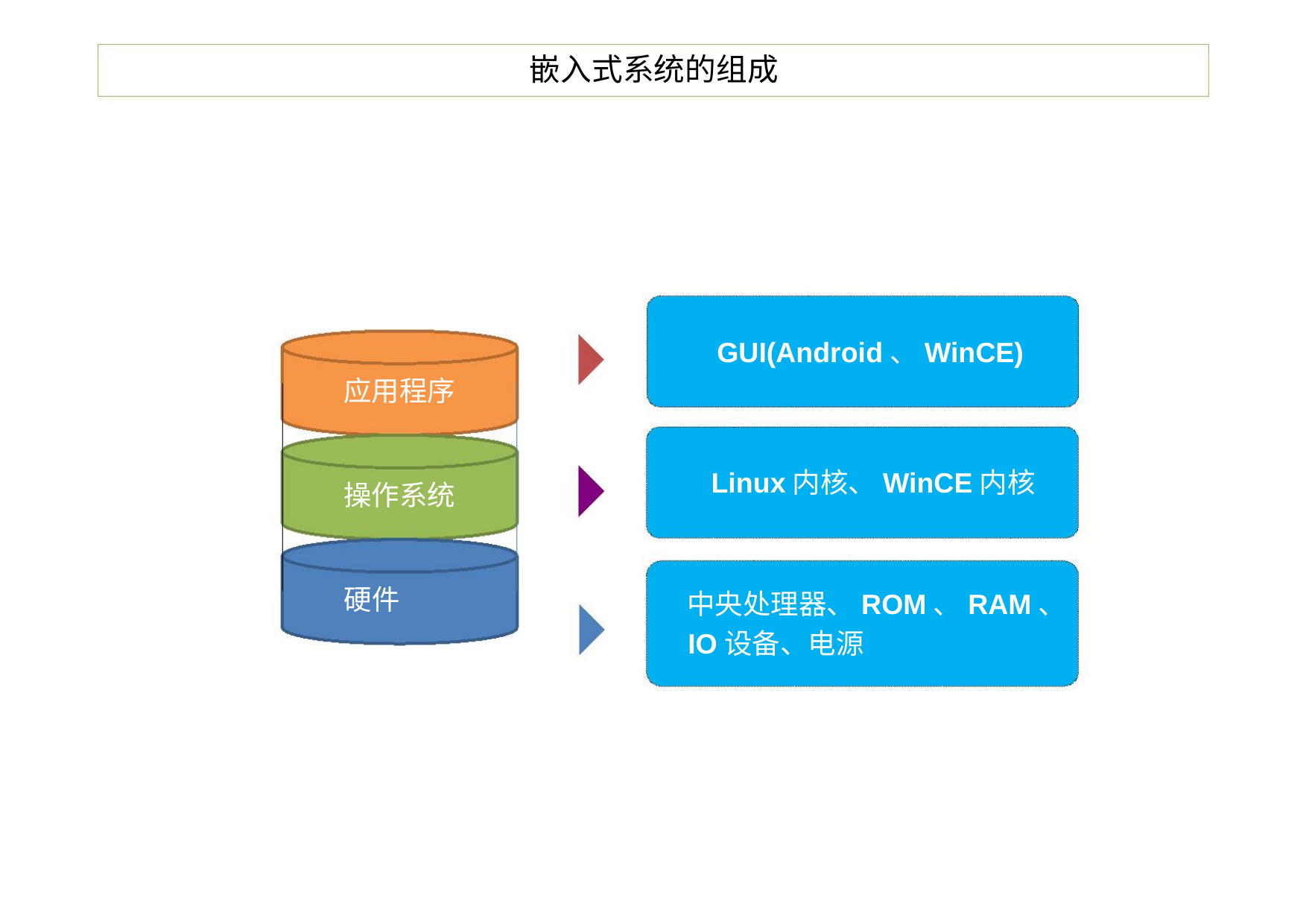

嵌入式系统的组成
GUI(Android、WinCE)
应用程序
操作系统
硬件
Linux内核、WinCE内核
中央处理器、ROM、RAM、
IO设备、电源